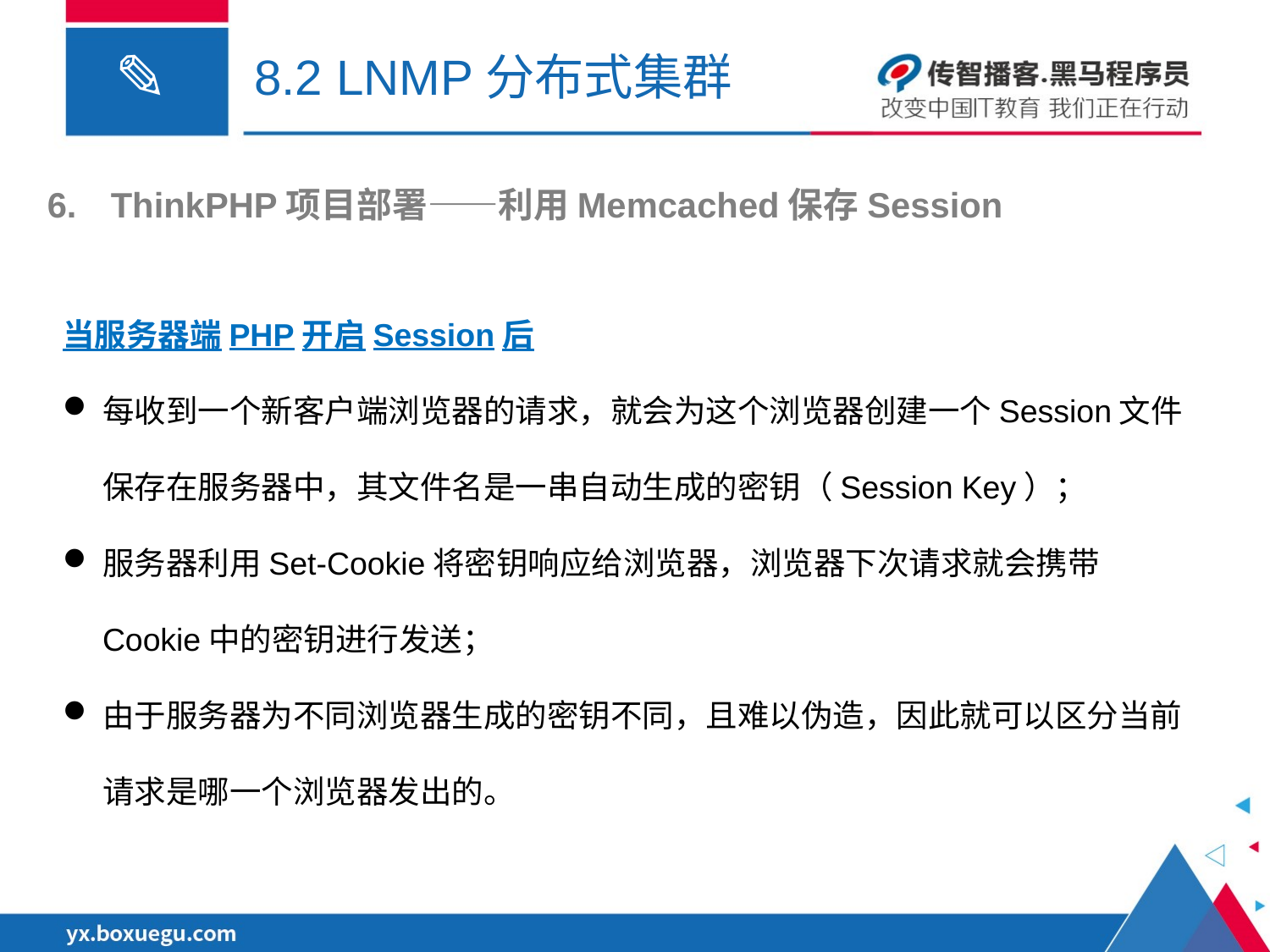

# 8.2 LNMP分布式集群
ThinkPHP项目部署——利用Memcached保存Session
当服务器端PHP开启Session后
每收到一个新客户端浏览器的请求，就会为这个浏览器创建一个Session文件保存在服务器中，其文件名是一串自动生成的密钥（Session Key）；
服务器利用Set-Cookie将密钥响应给浏览器，浏览器下次请求就会携带Cookie中的密钥进行发送；
由于服务器为不同浏览器生成的密钥不同，且难以伪造，因此就可以区分当前请求是哪一个浏览器发出的。